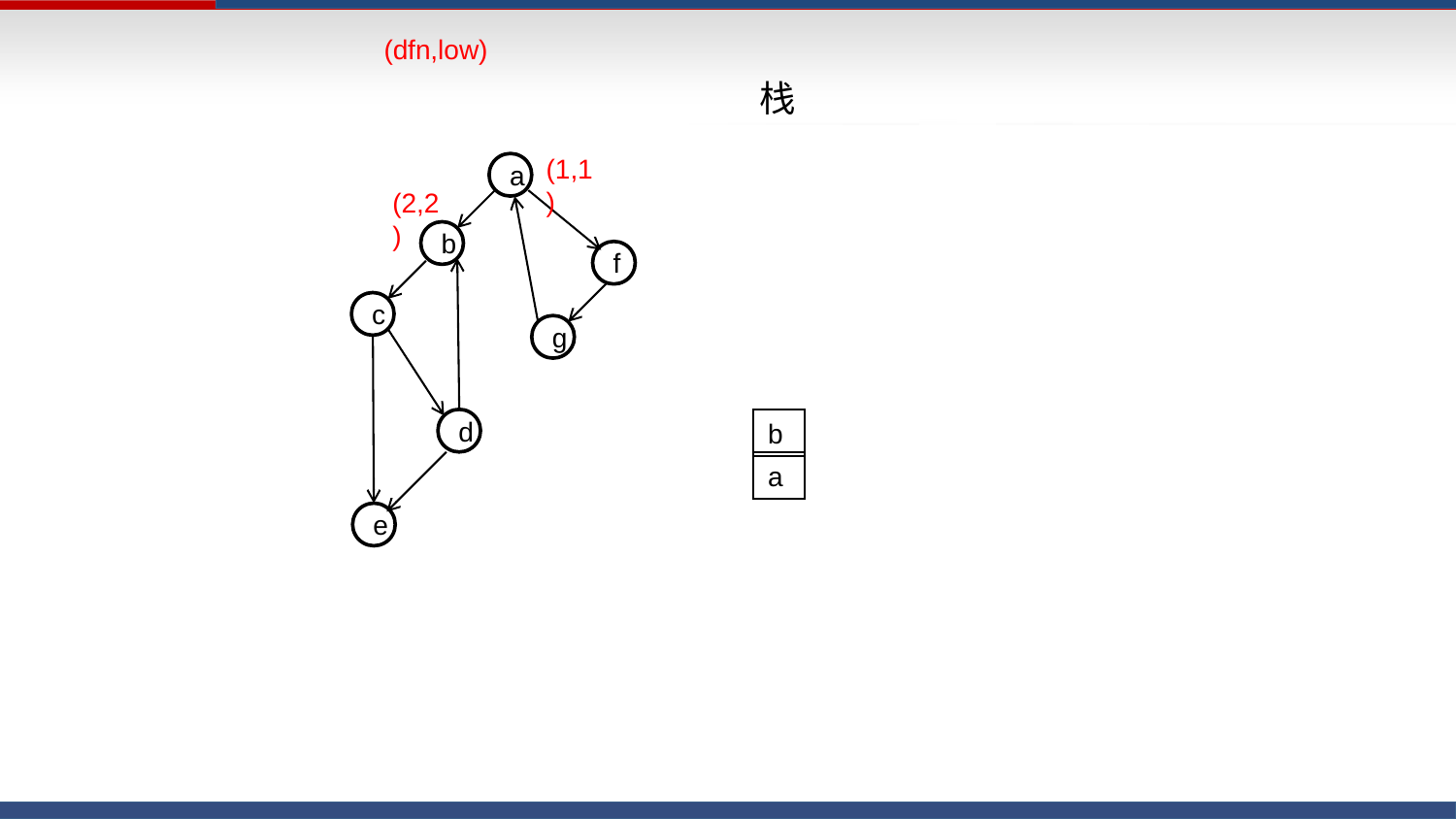

(dfn,low)
栈
(1,1)
a
(2,2)
b
f
c
g
d
b
a
e